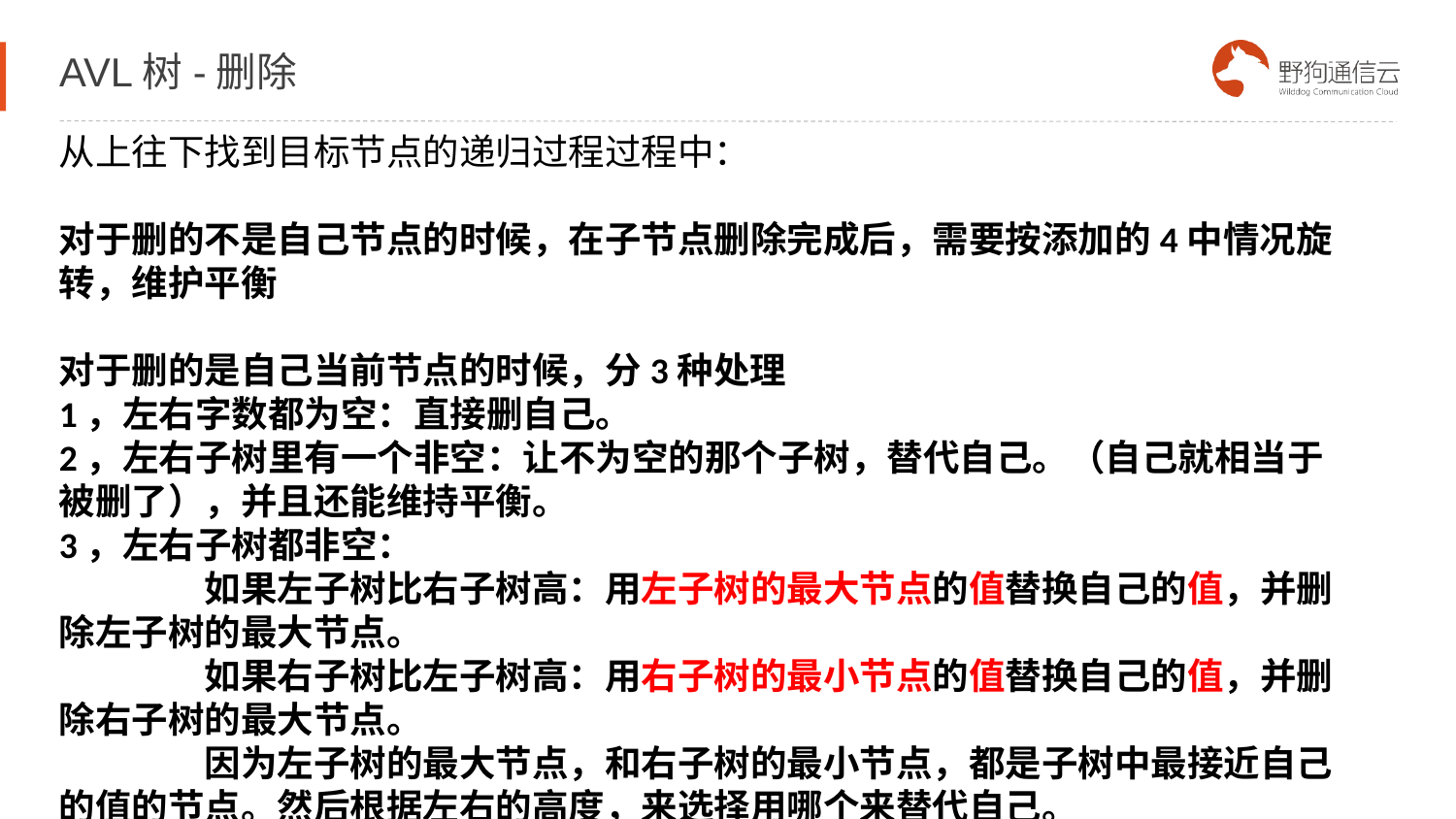

# AVL树-删除
从上往下找到目标节点的递归过程过程中：

对于删的不是自己节点的时候，在子节点删除完成后，需要按添加的4中情况旋转，维护平衡

对于删的是自己当前节点的时候，分3种处理
1，左右字数都为空：直接删自己。
2，左右子树里有一个非空：让不为空的那个子树，替代自己。（自己就相当于被删了），并且还能维持平衡。
3，左右子树都非空：
	如果左子树比右子树高：用左子树的最大节点的值替换自己的值，并删除左子树的最大节点。
	如果右子树比左子树高：用右子树的最小节点的值替换自己的值，并删除右子树的最大节点。
	因为左子树的最大节点，和右子树的最小节点，都是子树中最接近自己的值的节点。然后根据左右的高度，来选择用哪个来替代自己。